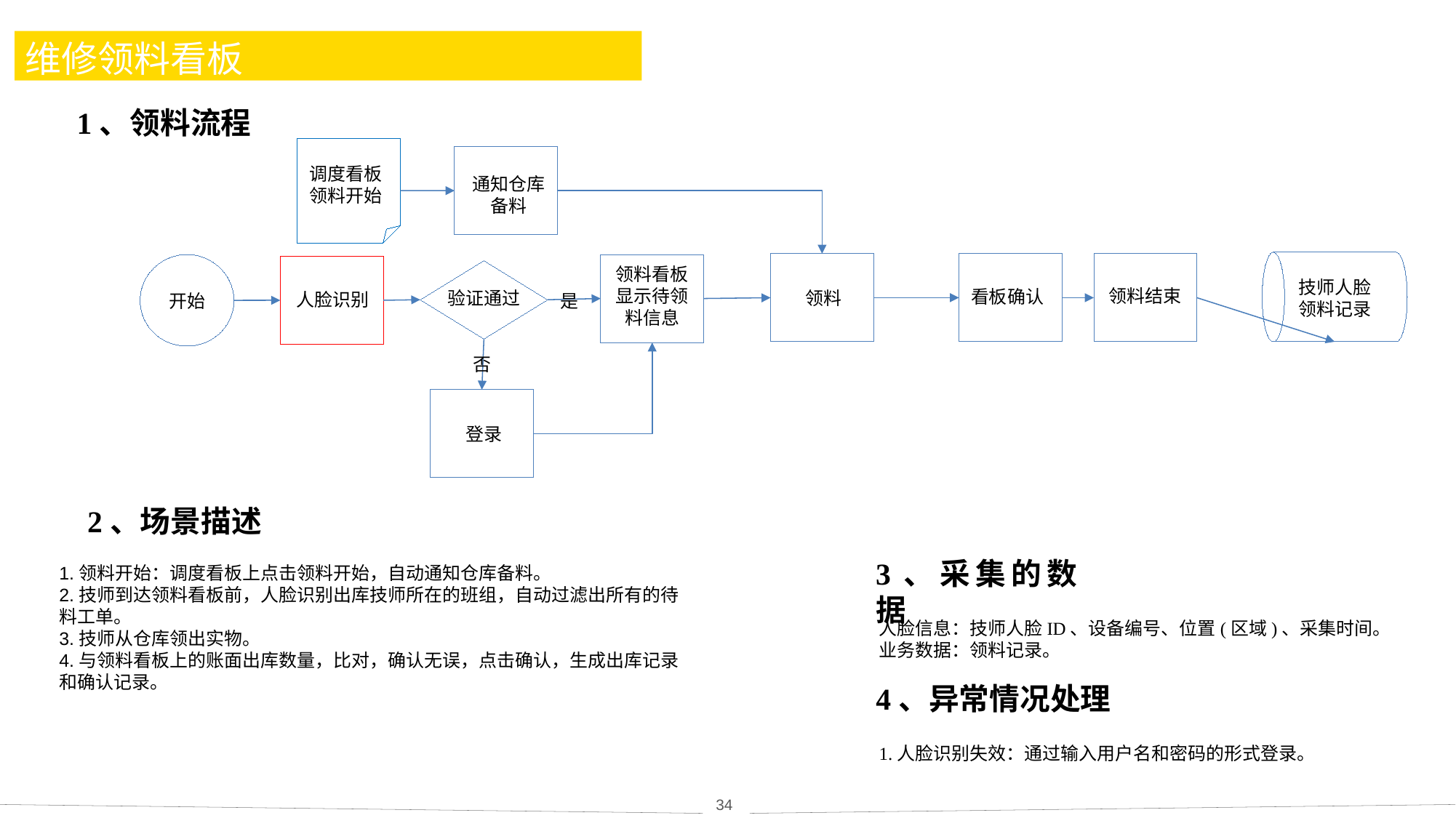

# 维修领料看板
1、领料流程

调度看板
领料开始

通知仓库
备料

技师人脸
领料记录

领料

看板确认

领料结束

开始

领料看板
显示待领
料信息

人脸识别

验证通过
是
否

登录
2、场景描述
3、采集的数据
1.领料开始：调度看板上点击领料开始，自动通知仓库备料。
2.技师到达领料看板前，人脸识别出库技师所在的班组，自动过滤出所有的待料工单。
3.技师从仓库领出实物。
4.与领料看板上的账面出库数量，比对，确认无误，点击确认，生成出库记录和确认记录。
人脸信息：技师人脸ID、设备编号、位置(区域)、采集时间。
业务数据：领料记录。
4、异常情况处理
1.人脸识别失效：通过输入用户名和密码的形式登录。